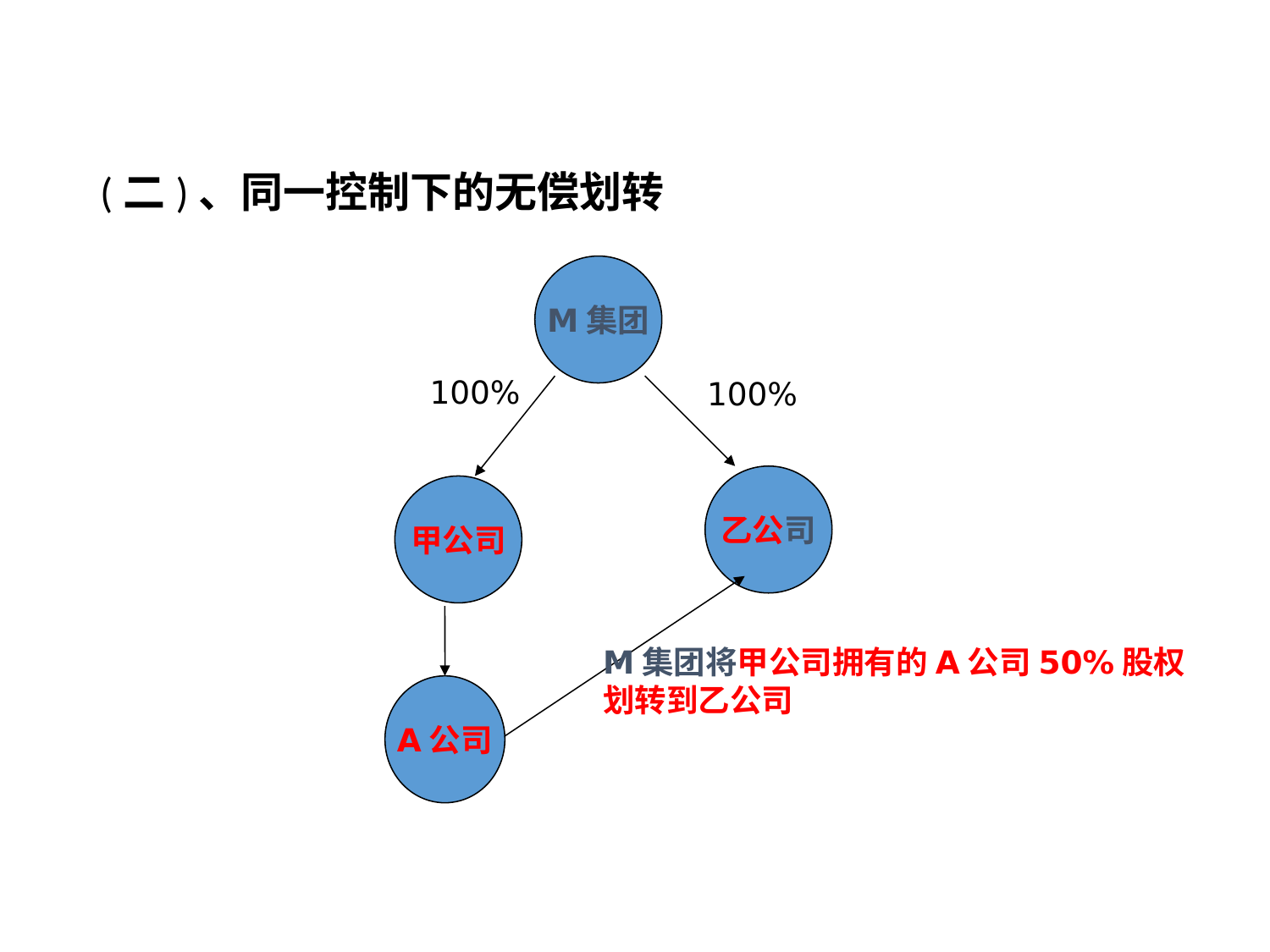

# (二)、同一控制下的无偿划转

M集团
100%
100%

乙公司
甲公司

M集团将甲公司拥有的A公司50%股权
划转到乙公司
A公司